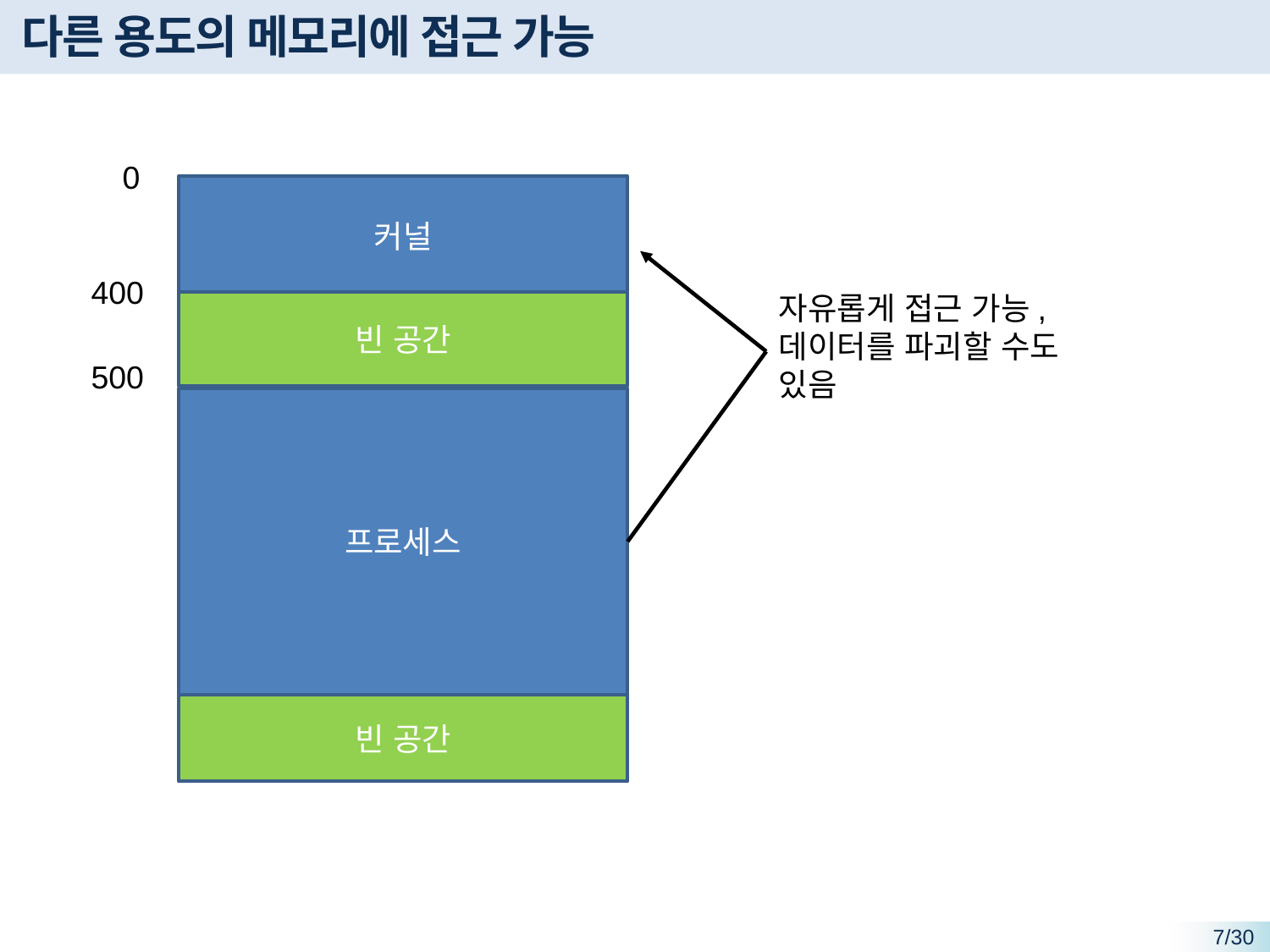

다른 용도의 메모리에 접근 가능

0
커널
400
자유롭게 접근 가능,
데이터를 파괴할 수도 있음
빈 공간
500
프로세스
빈 공간